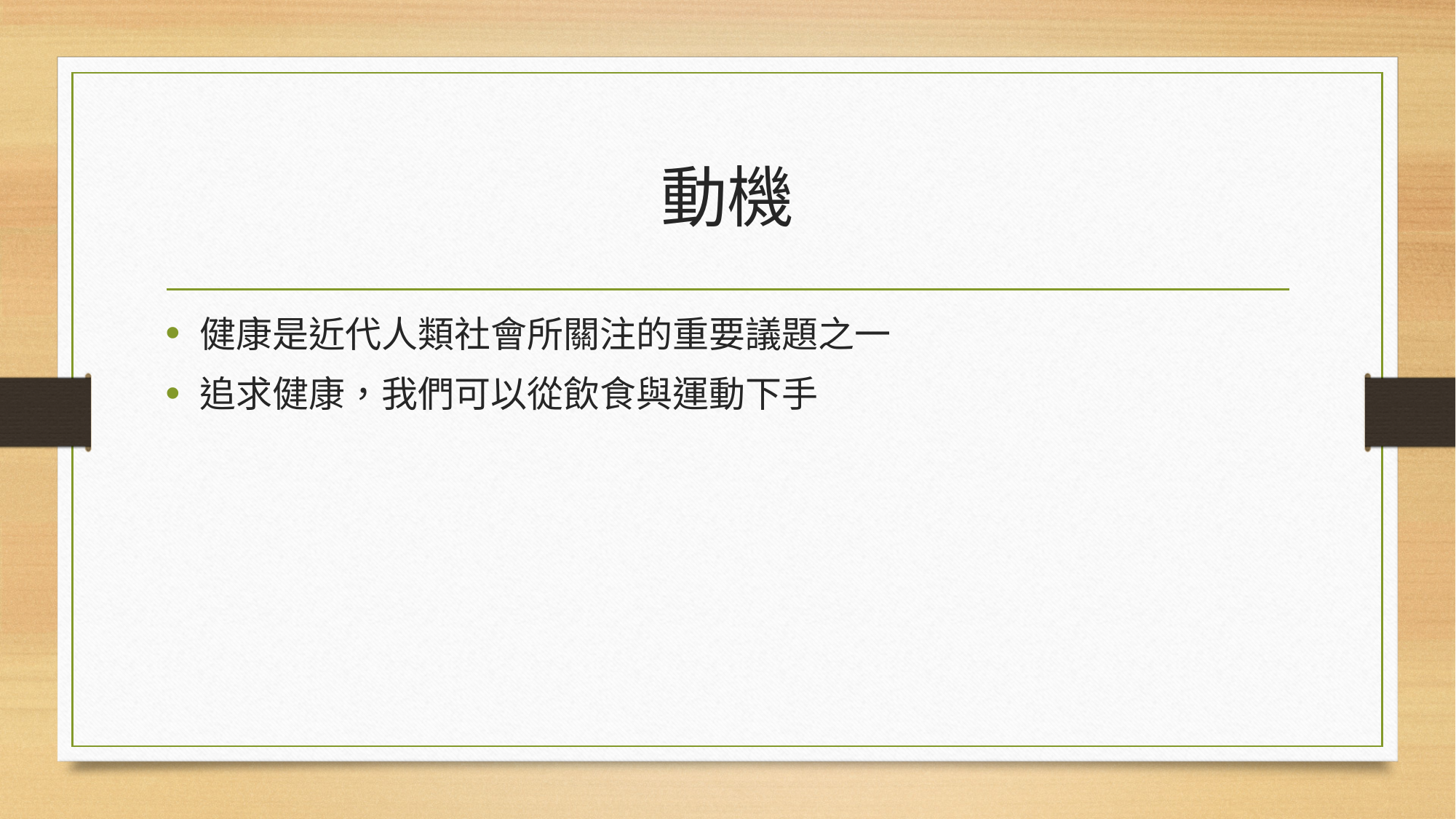

# 動機
健康是近代人類社會所關注的重要議題之一
追求健康，我們可以從飲食與運動下手